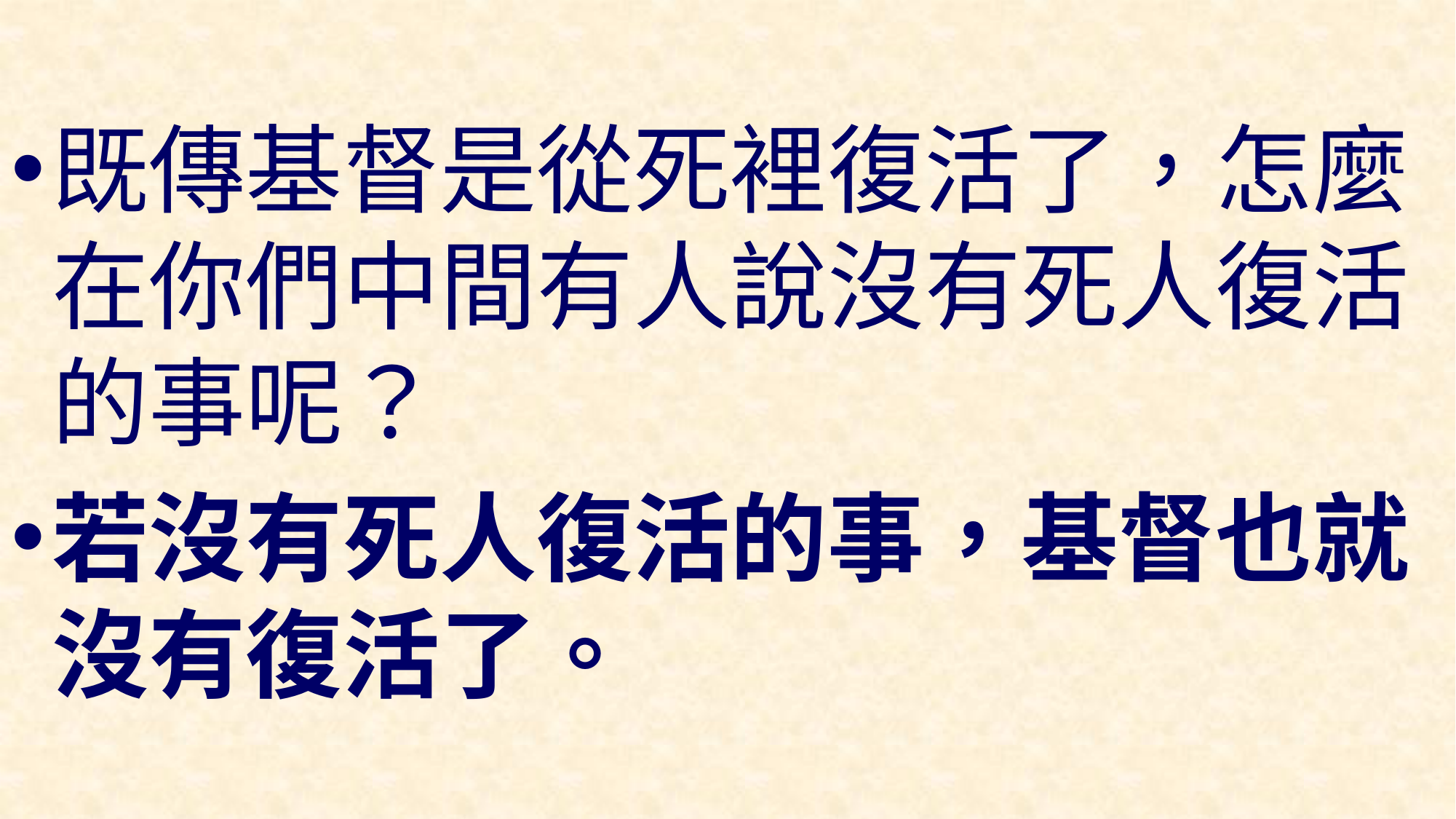

既傳基督是從死裡復活了，怎麼在你們中間有人說沒有死人復活的事呢？
若沒有死人復活的事，基督也就沒有復活了。